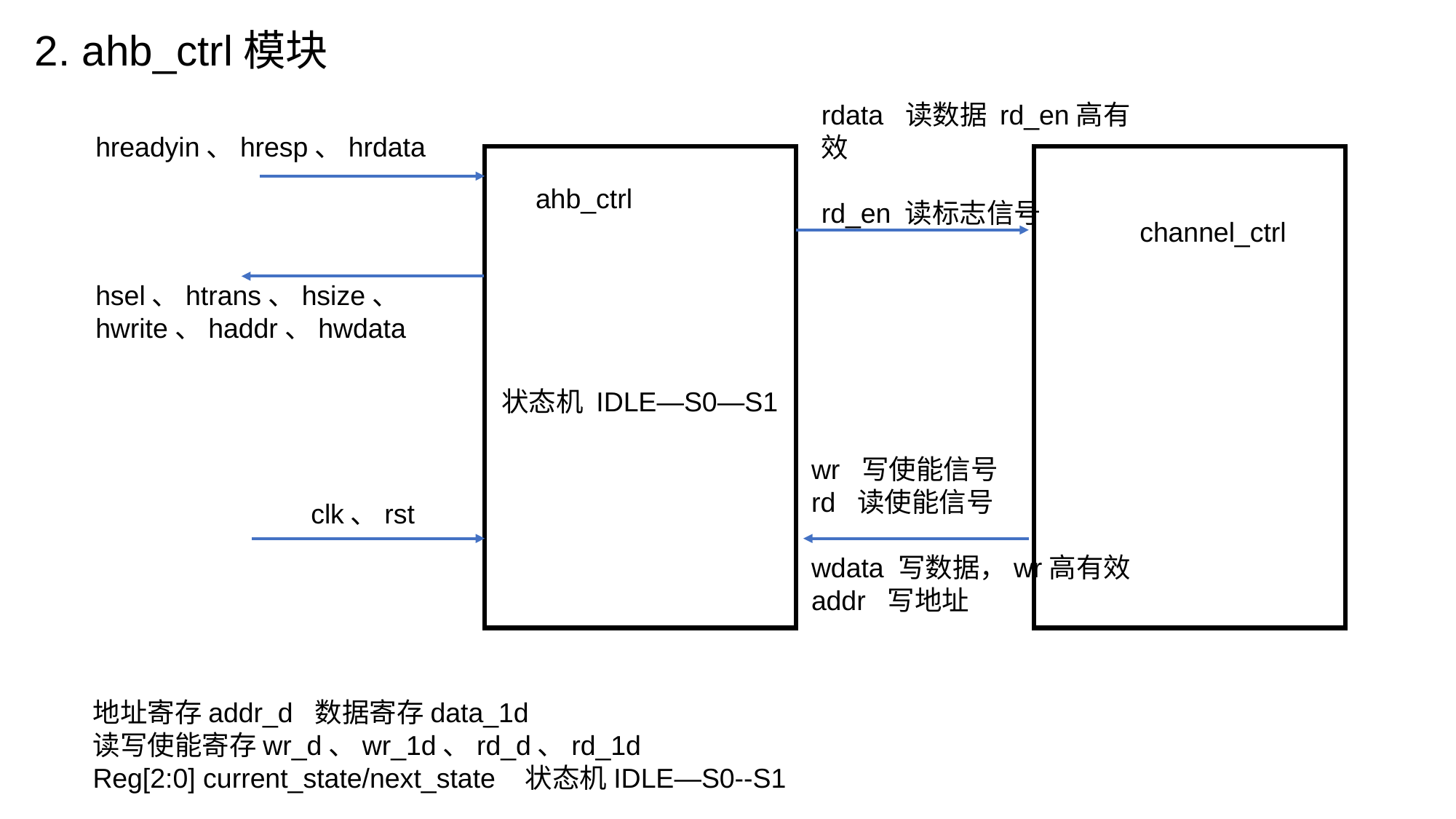

2. ahb_ctrl模块
rdata  读数据 rd_en高有效

rd_en 读标志信号

hreadyin、hresp、hrdata

ahb_ctrl
channel_ctrl
hsel、htrans、hsize、
hwrite、haddr、hwdata
状态机 IDLE—S0—S1
wr  写使能信号
rd  读使能信号

wdata 写数据，wr高有效
addr  写地址
clk、rst
地址寄存addr_d  数据寄存data_1d
读写使能寄存wr_d、wr_1d、rd_d、rd_1d
Reg[2:0] current_state/next_state   状态机IDLE—S0--S1